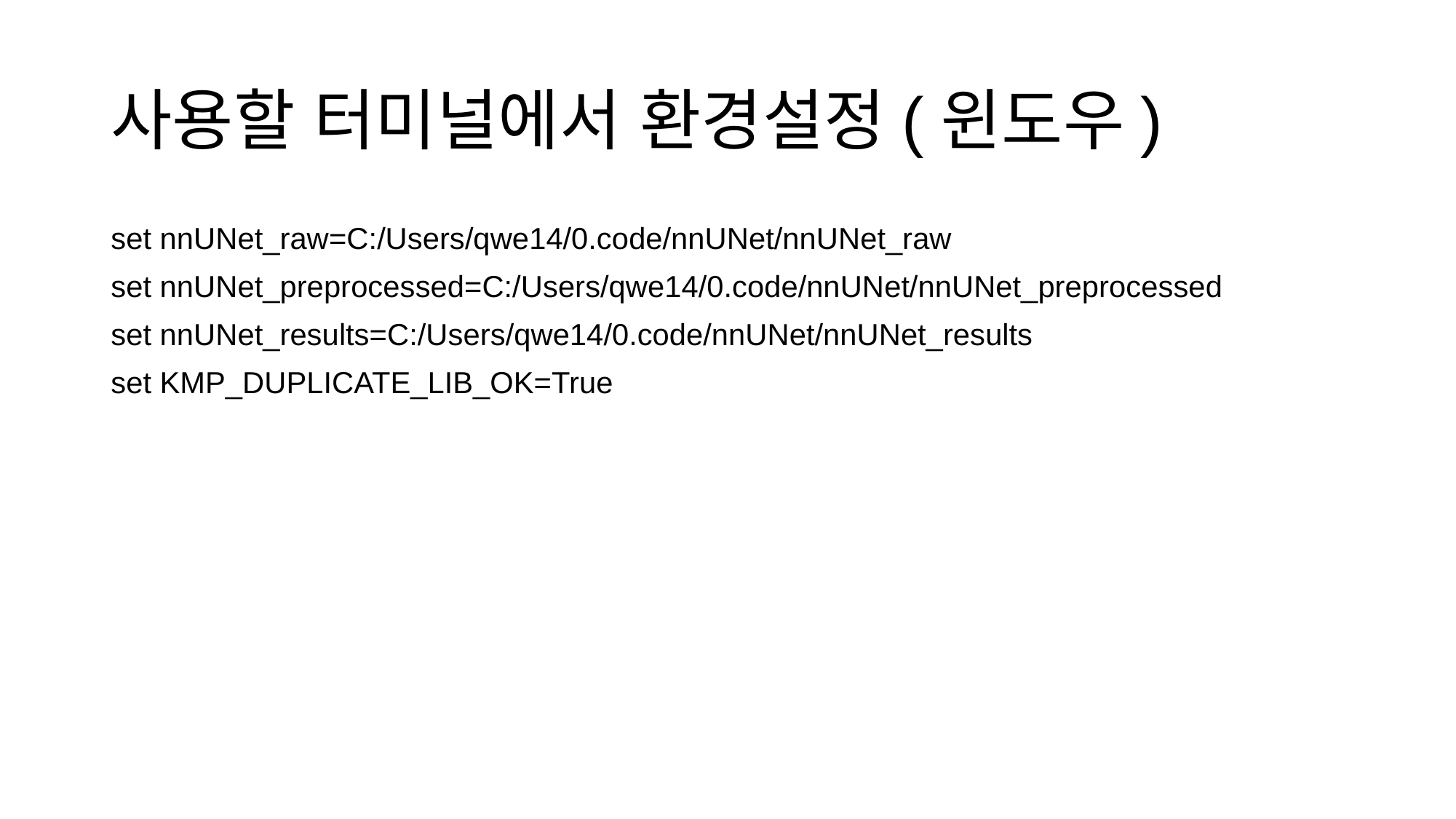

# 사용할 터미널에서 환경설정(윈도우)
set nnUNet_raw=C:/Users/qwe14/0.code/nnUNet/nnUNet_raw
set nnUNet_preprocessed=C:/Users/qwe14/0.code/nnUNet/nnUNet_preprocessed
set nnUNet_results=C:/Users/qwe14/0.code/nnUNet/nnUNet_results
set KMP_DUPLICATE_LIB_OK=True